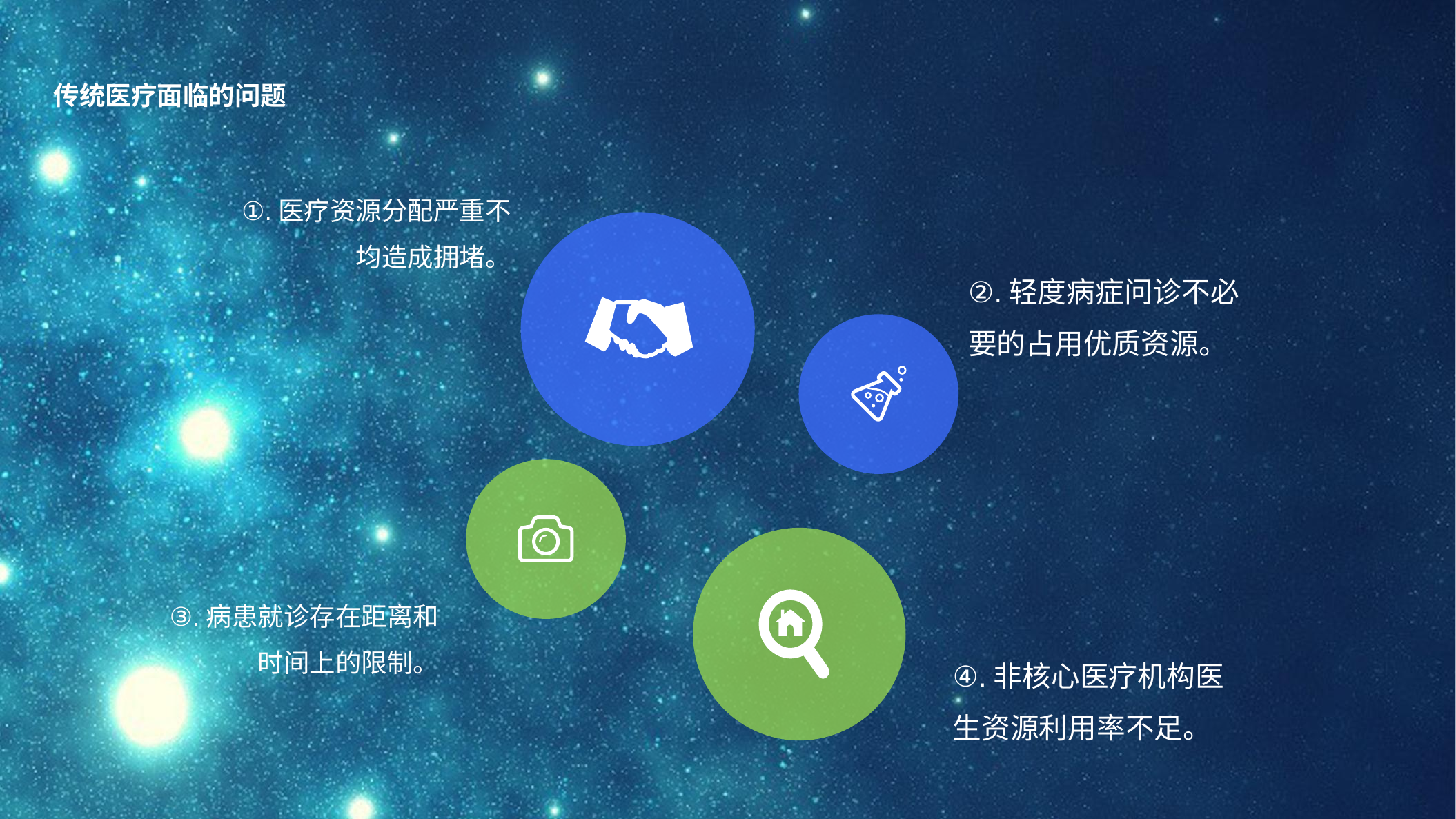

传统医疗面临的问题
①.医疗资源分配严重不均造成拥堵。

②.轻度病症问诊不必要的占用优质资源。

③.病患就诊存在距离和时间上的限制。
④.非核心医疗机构医生资源利用率不足。